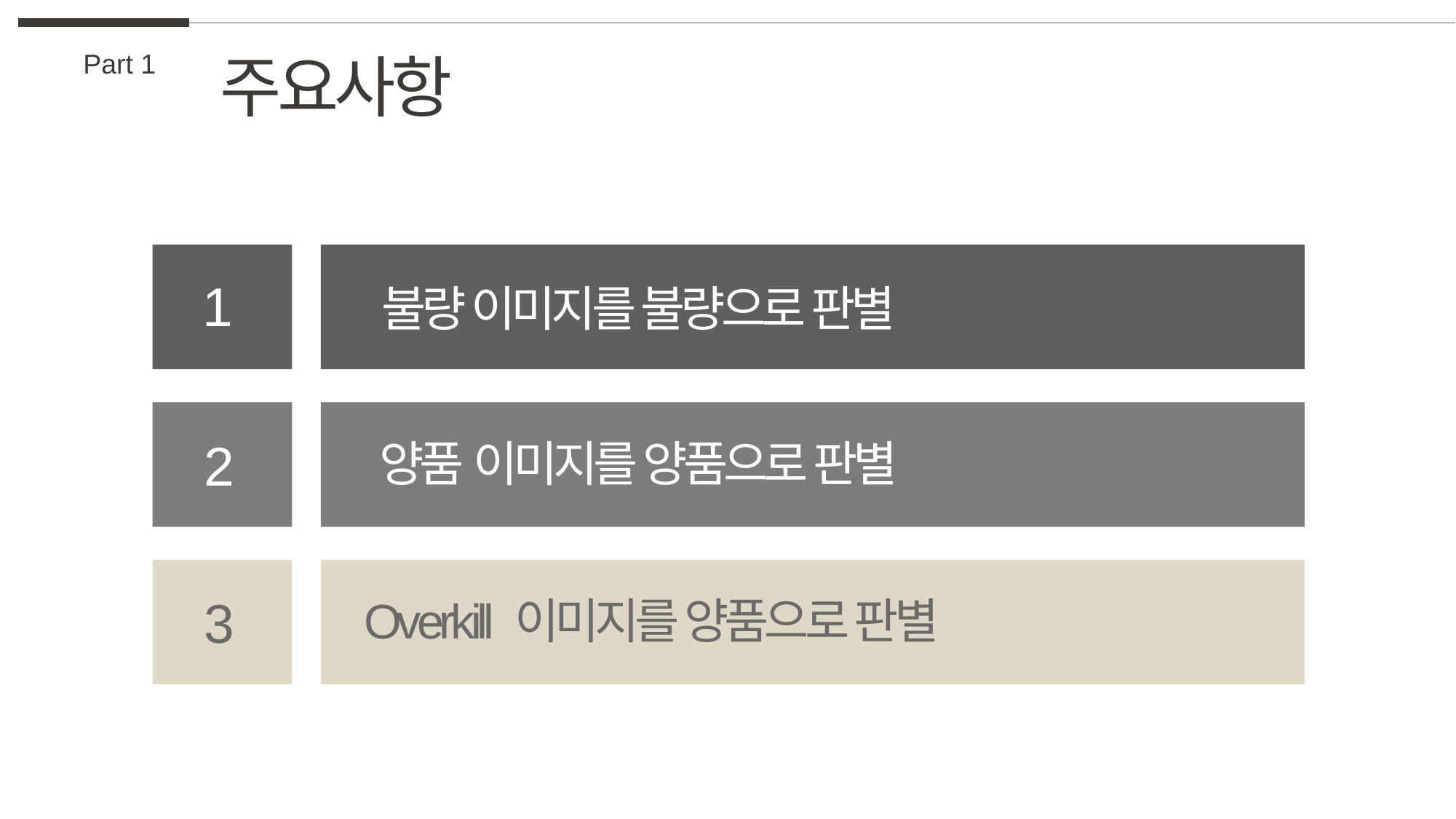

주요사항
Part 1

1
불량 이미지를 불량으로 판별

2
양품 이미지를 양품으로 판별

3
Overkill 이미지를 양품으로 판별